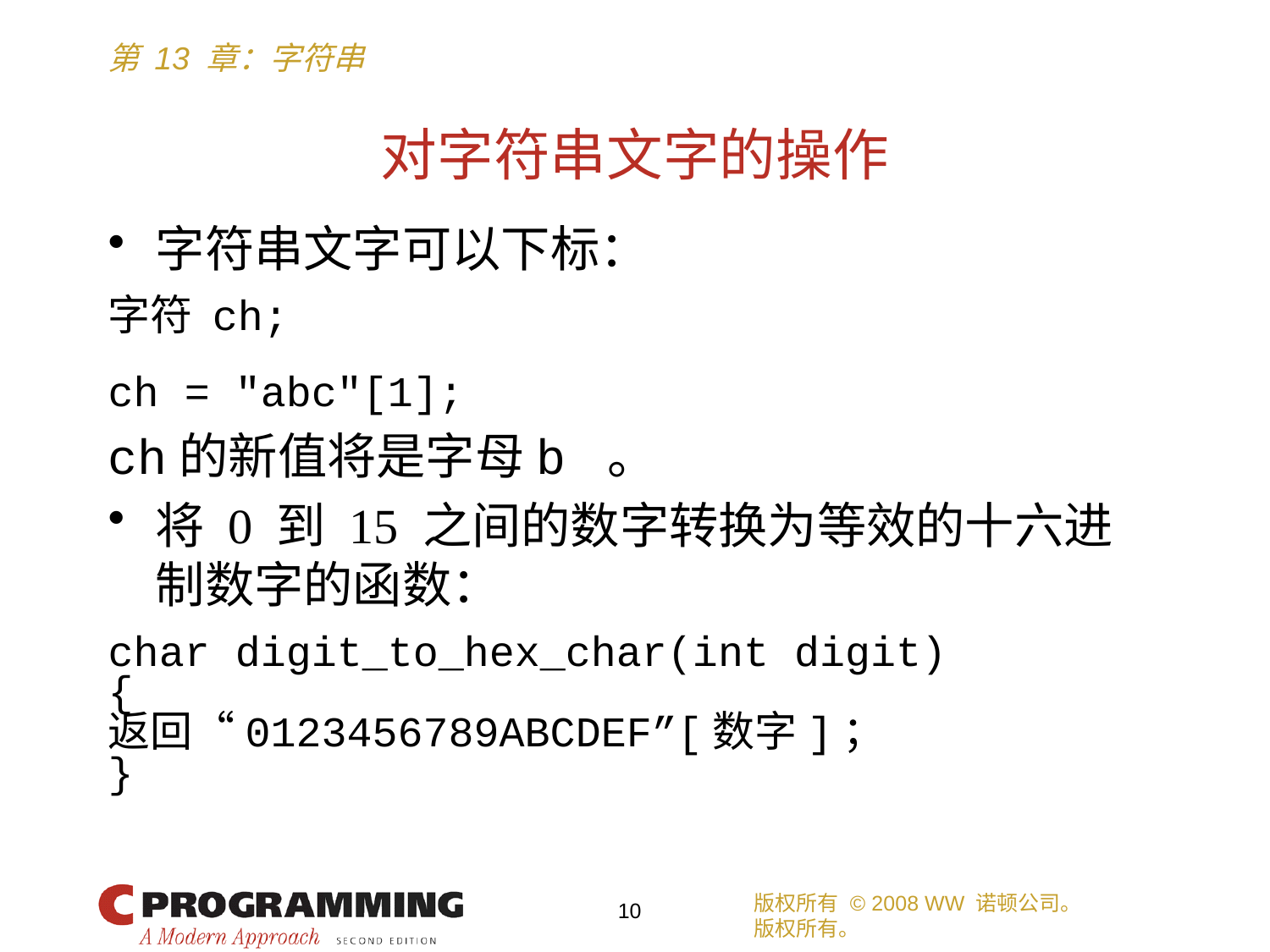

# 对字符串文字的操作
字符串文字可以下标：
字符 ch;

ch = "abc"[1];
ch的新值将是字母b 。
将 0 到 15 之间的数字转换为等效的十六进制数字的函数：
char digit_to_hex_char(int digit)
{
返回“0123456789ABCDEF”[数字]；
}
版权所有 © 2008 WW 诺顿公司。
版权所有。
10